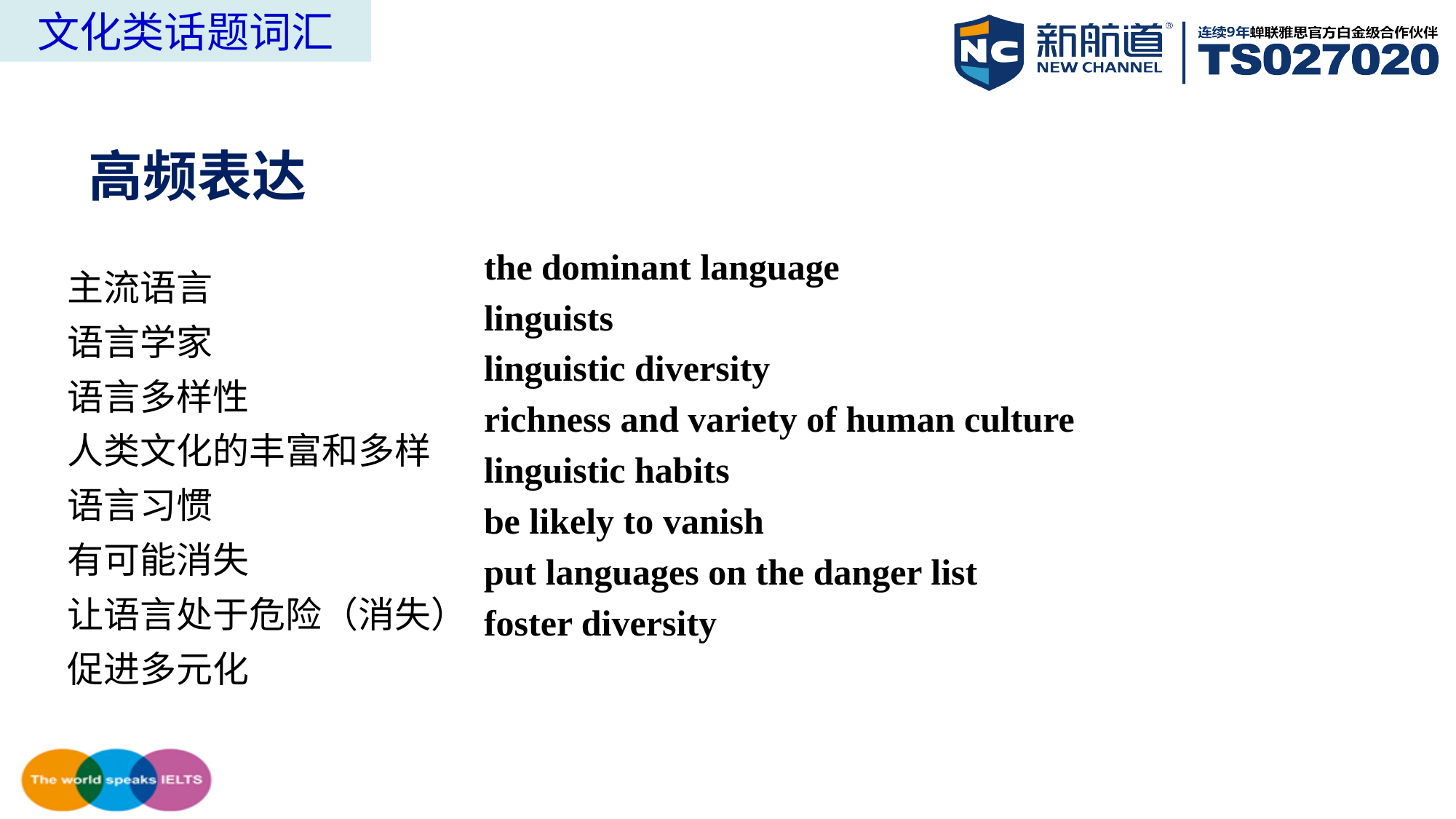

文化类话题词汇
高频表达
the dominant language
linguists
linguistic diversity
richness and variety of human culture
linguistic habits
be likely to vanish
put languages on the danger list
foster diversity
主流语言
语言学家
语言多样性
人类文化的丰富和多样
语言习惯
有可能消失
让语言处于危险（消失）
促进多元化